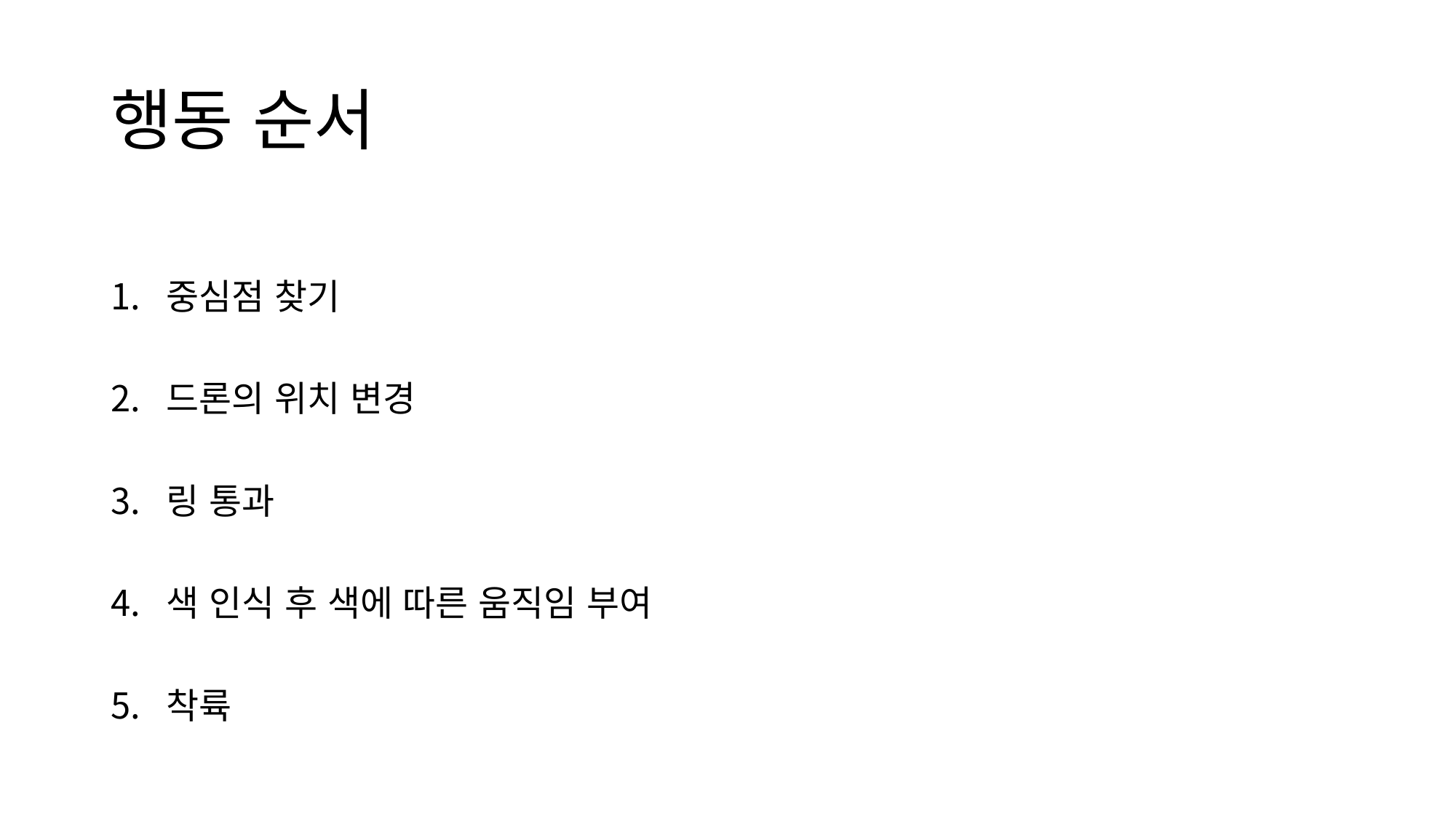

# 행동 순서

중심점 찾기

드론의 위치 변경

링 통과

색 인식 후 색에 따른 움직임 부여

착륙